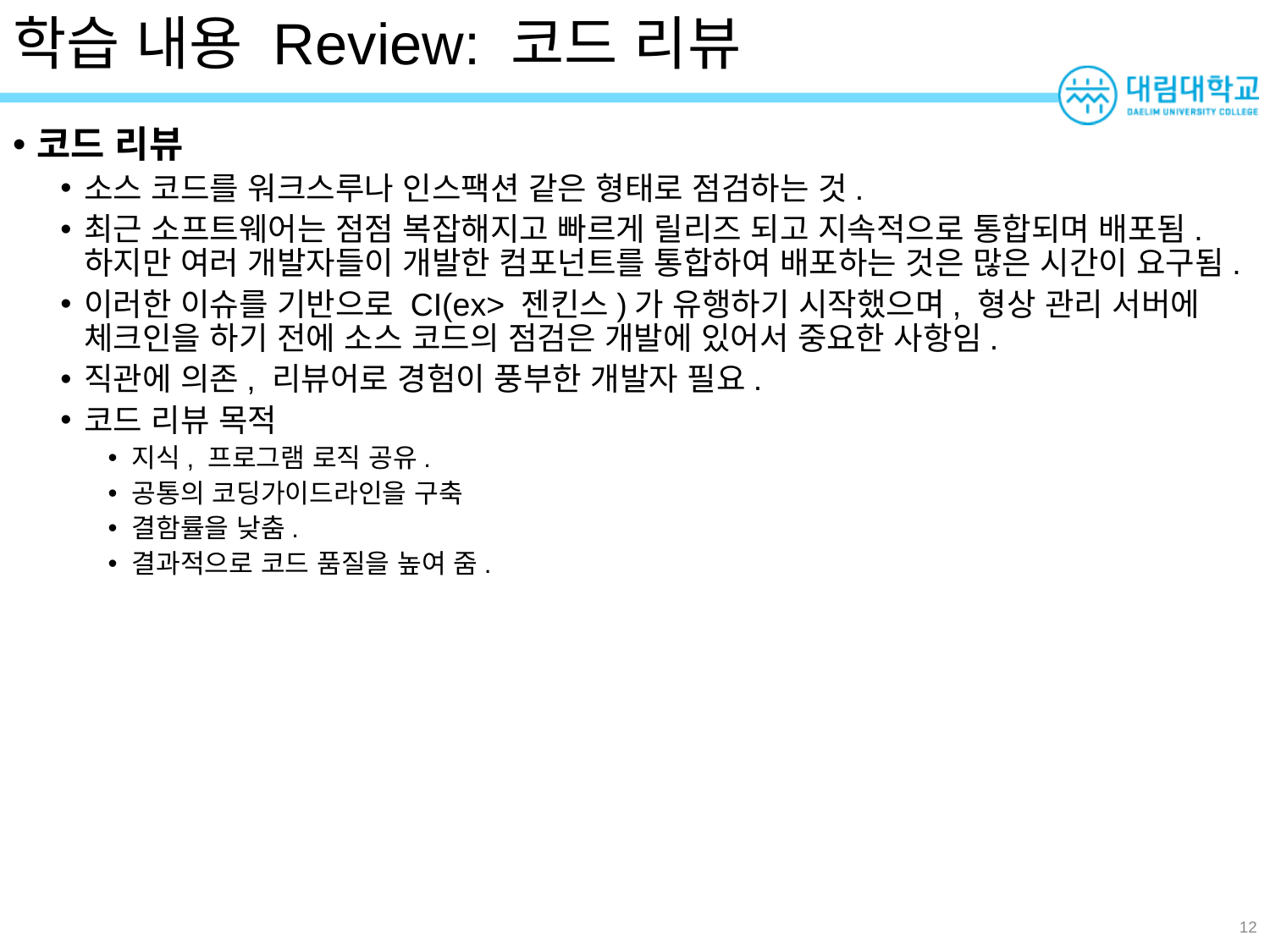

# 학습 내용 Review: 코드 리뷰
코드 리뷰
소스 코드를 워크스루나 인스팩션 같은 형태로 점검하는 것.
최근 소프트웨어는 점점 복잡해지고 빠르게 릴리즈 되고 지속적으로 통합되며 배포됨. 하지만 여러 개발자들이 개발한 컴포넌트를 통합하여 배포하는 것은 많은 시간이 요구됨.
이러한 이슈를 기반으로 CI(ex> 젠킨스)가 유행하기 시작했으며, 형상 관리 서버에 체크인을 하기 전에 소스 코드의 점검은 개발에 있어서 중요한 사항임.
직관에 의존, 리뷰어로 경험이 풍부한 개발자 필요.
코드 리뷰 목적
지식, 프로그램 로직 공유.
공통의 코딩가이드라인을 구축
결함률을 낮춤.
결과적으로 코드 품질을 높여 줌.

12